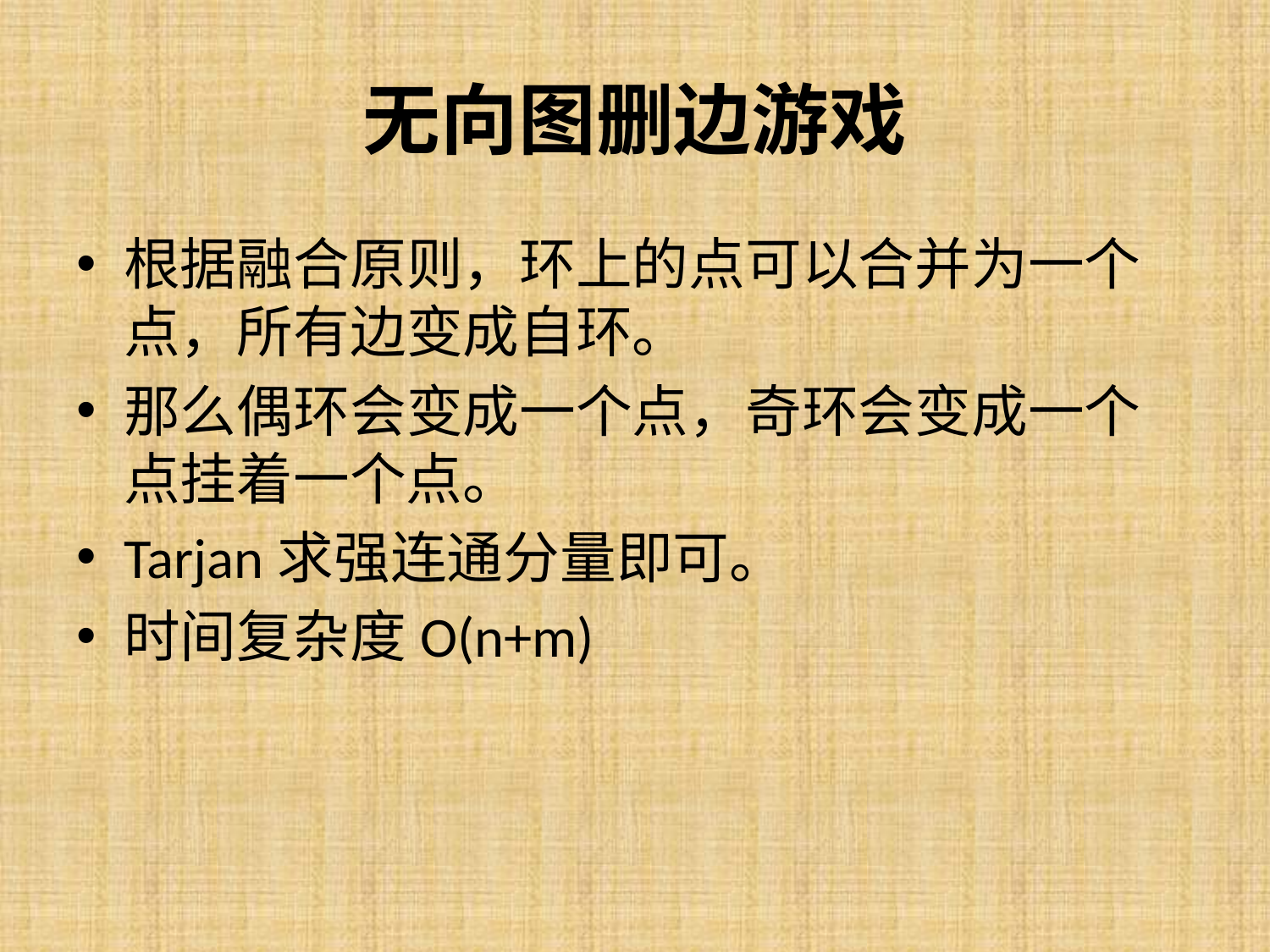

# 无向图删边游戏
根据融合原则，环上的点可以合并为一个点，所有边变成自环。
那么偶环会变成一个点，奇环会变成一个点挂着一个点。
Tarjan求强连通分量即可。
时间复杂度O(n+m)